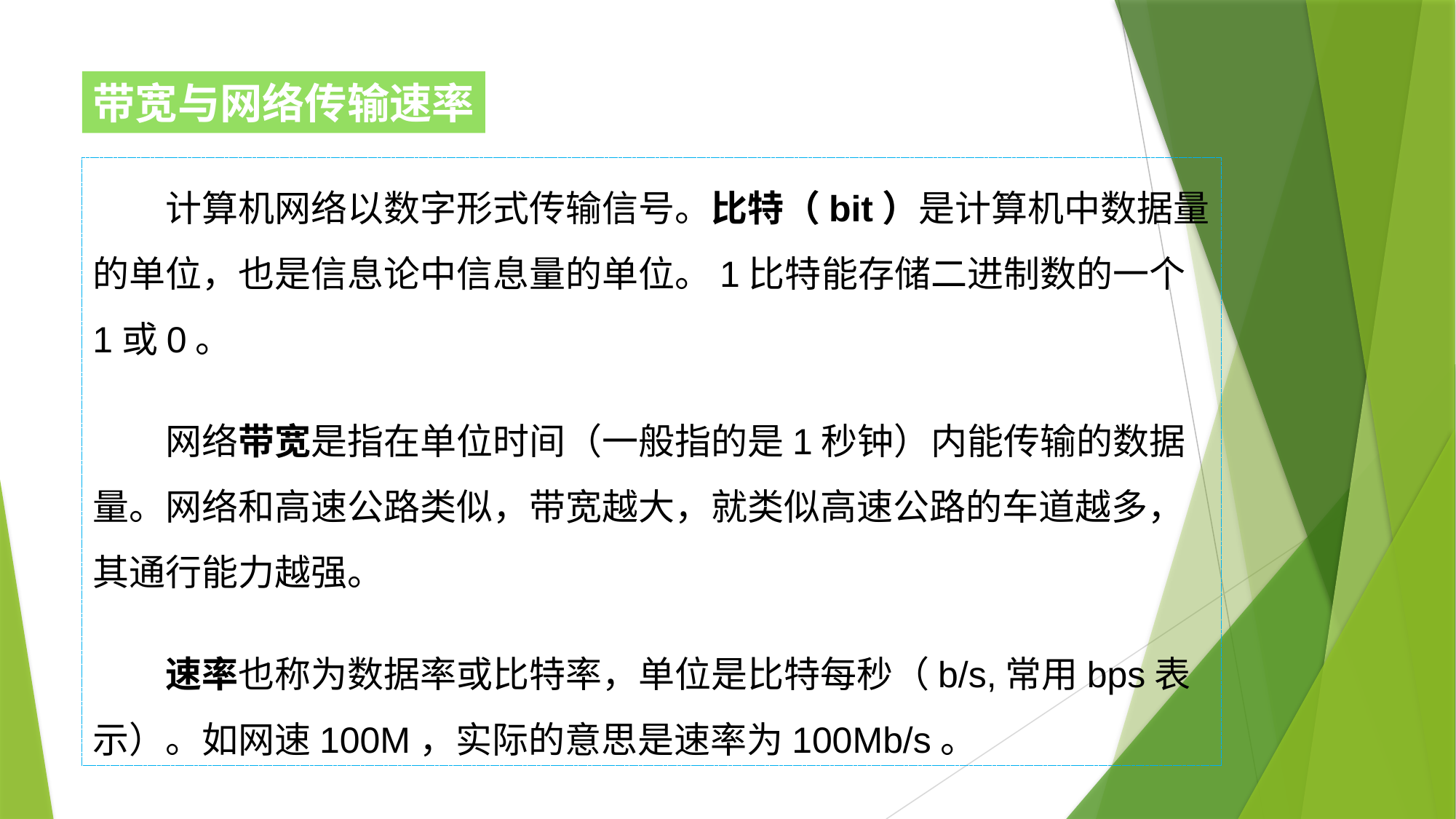

带宽与网络传输速率
计算机网络以数字形式传输信号。比特（bit）是计算机中数据量的单位，也是信息论中信息量的单位。1比特能存储二进制数的一个1或0。
网络带宽是指在单位时间（一般指的是1秒钟）内能传输的数据量。网络和高速公路类似，带宽越大，就类似高速公路的车道越多，其通行能力越强。
速率也称为数据率或比特率，单位是比特每秒（b/s,常用bps表示）。如网速100M，实际的意思是速率为100Mb/s。